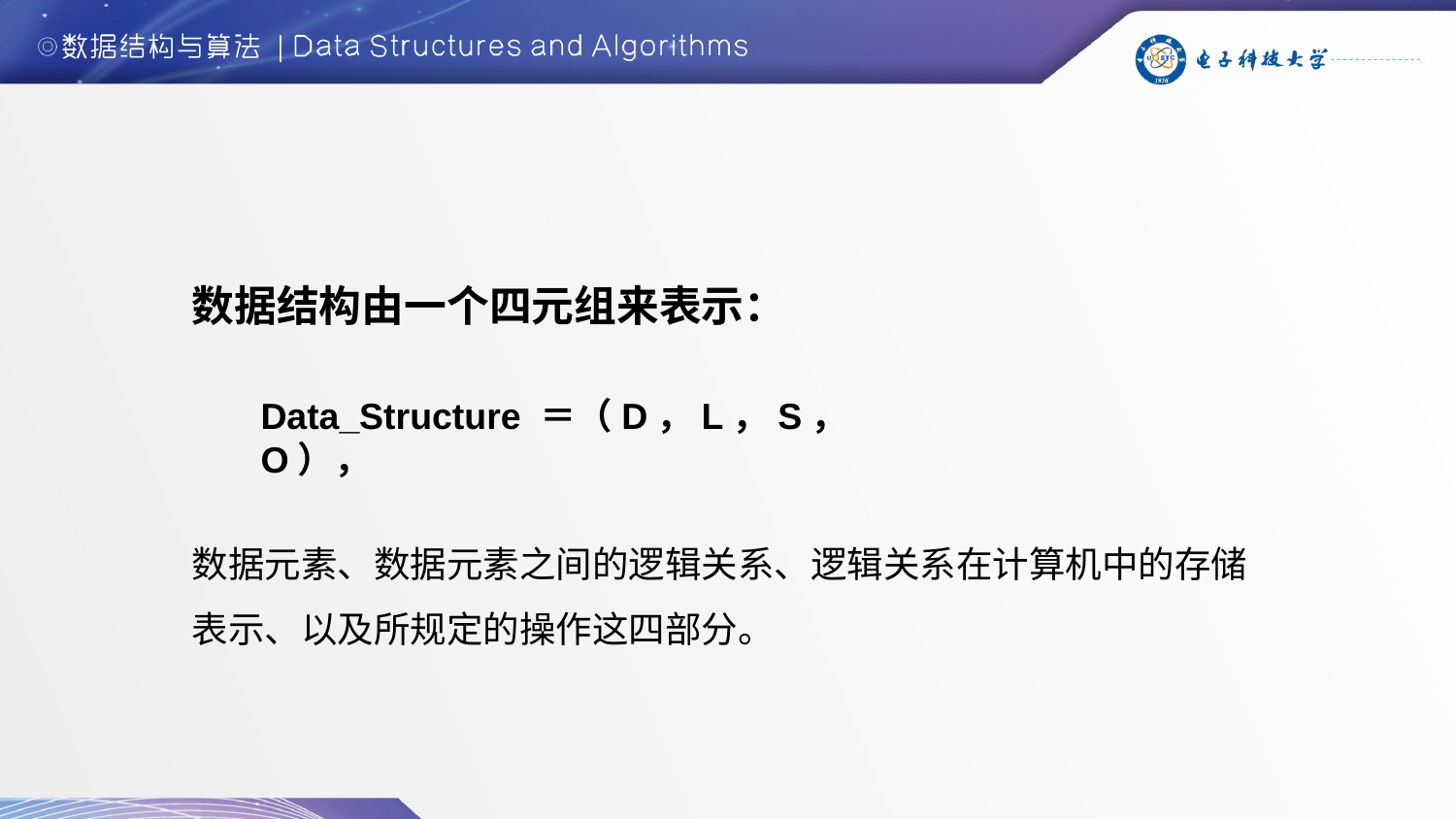

数据结构由一个四元组来表示：
Data_Structure ＝（D，L，S，O），
数据元素、数据元素之间的逻辑关系、逻辑关系在计算机中的存储表示、以及所规定的操作这四部分。